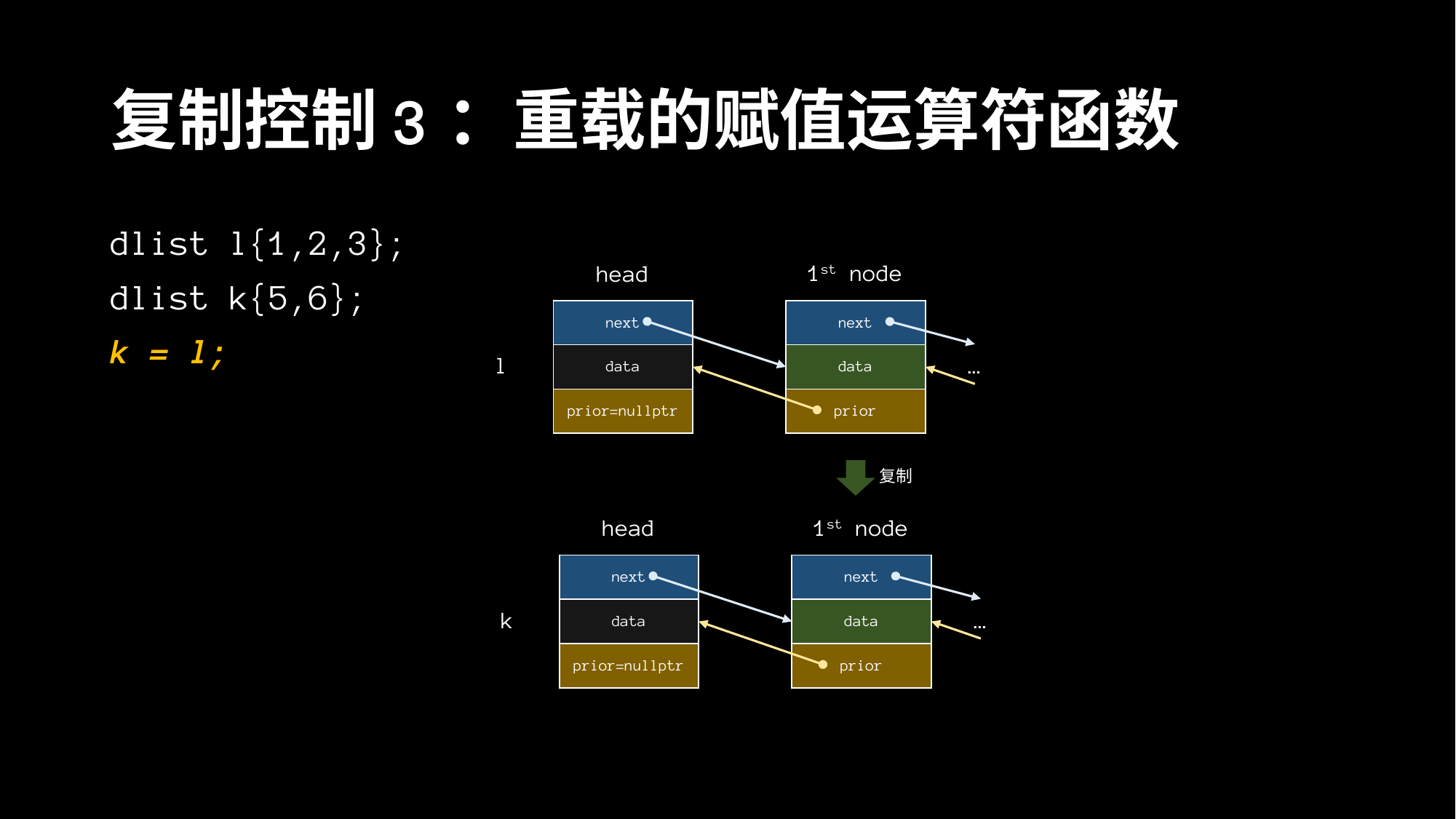

# 复制控制3：重载的赋值运算符函数
dlist l{1,2,3};
dlist k{5,6};
k = l;
1st node
head
| next |
| --- |
| data |
| prior=nullptr |
| next |
| --- |
| data |
| prior |
l
…

复制
1st node
head
| next |
| --- |
| data |
| prior=nullptr |
| next |
| --- |
| data |
| prior |
k
…